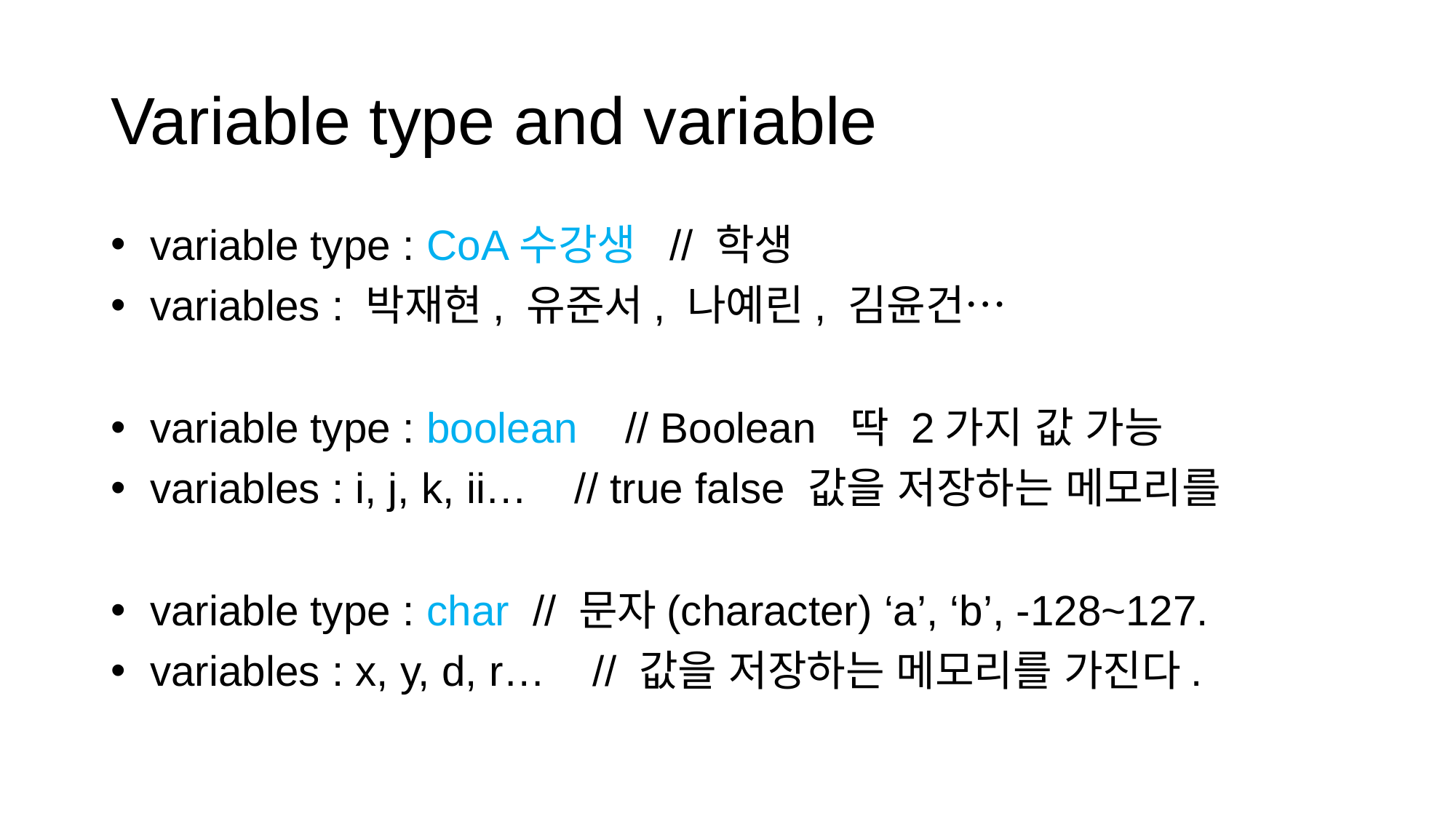

# Variable type and variable
 variable type : CoA수강생  // 학생
 variables : 박재현, 유준서, 나예린, 김윤건…

 variable type : boolean    // Boolean  딱 2가지 값 가능
 variables : i, j, k, ii…    // true false 값을 저장하는 메모리를

 variable type : char  // 문자(character) ‘a’, ‘b’, -128~127.
 variables : x, y, d, r…    // 값을 저장하는 메모리를 가진다.